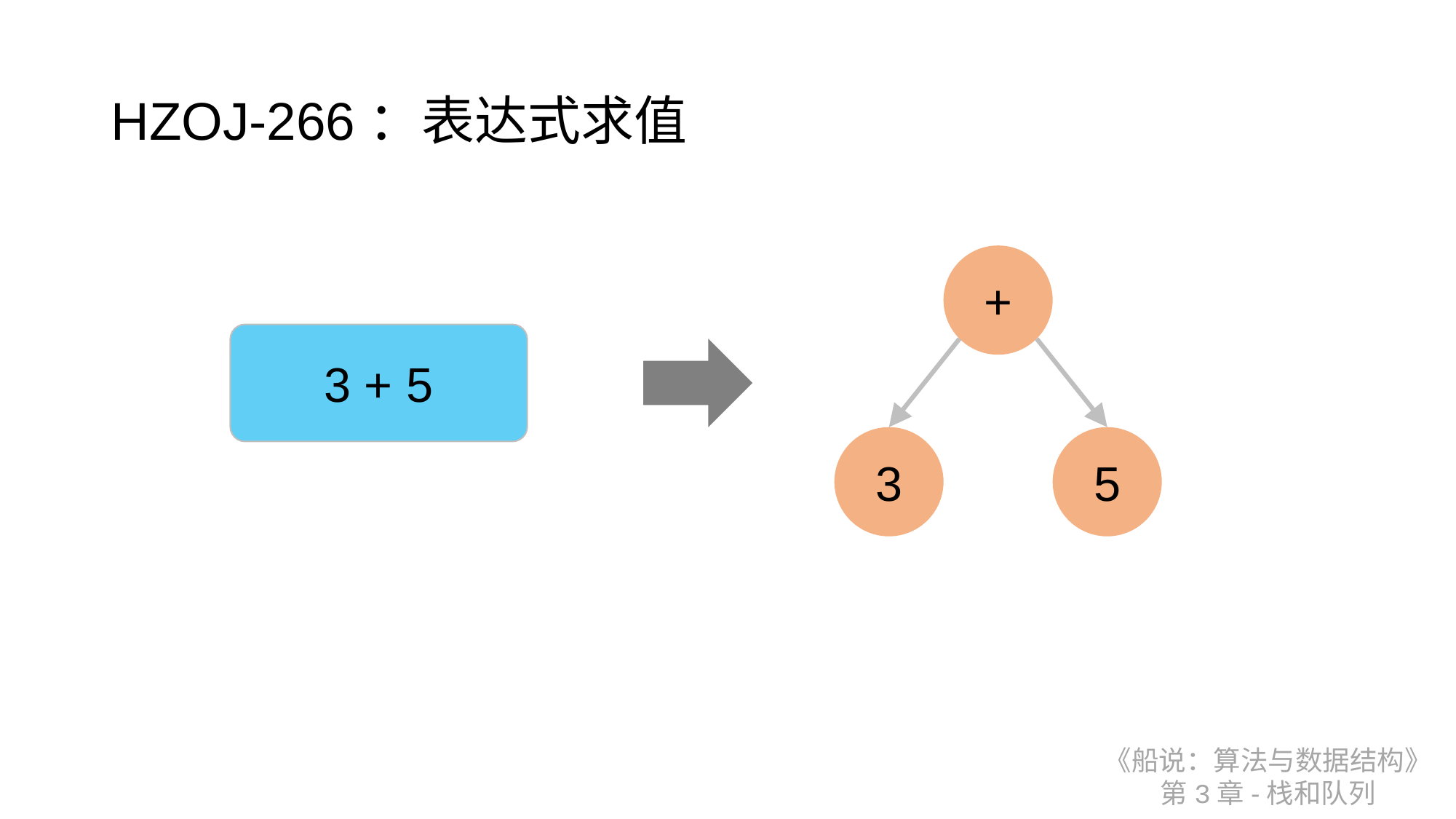

# HZOJ-266：表达式求值
+
3 + 5

3
5